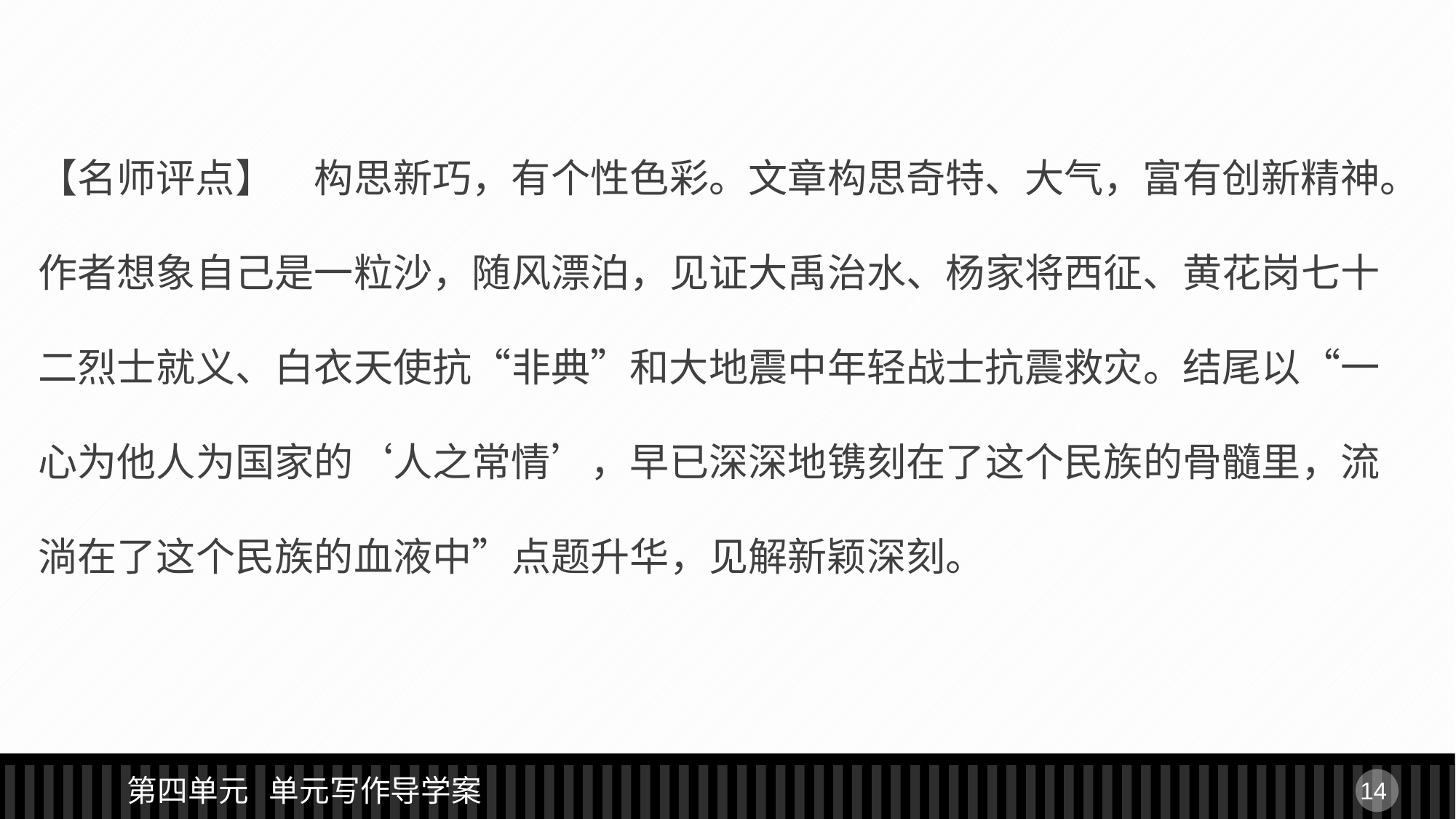

【名师评点】　构思新巧，有个性色彩。文章构思奇特、大气，富有创新精神。作者想象自己是一粒沙，随风漂泊，见证大禹治水、杨家将西征、黄花岗七十二烈士就义、白衣天使抗“非典”和大地震中年轻战士抗震救灾。结尾以“一心为他人为国家的‘人之常情’，早已深深地镌刻在了这个民族的骨髓里，流淌在了这个民族的血液中”点题升华，见解新颖深刻。